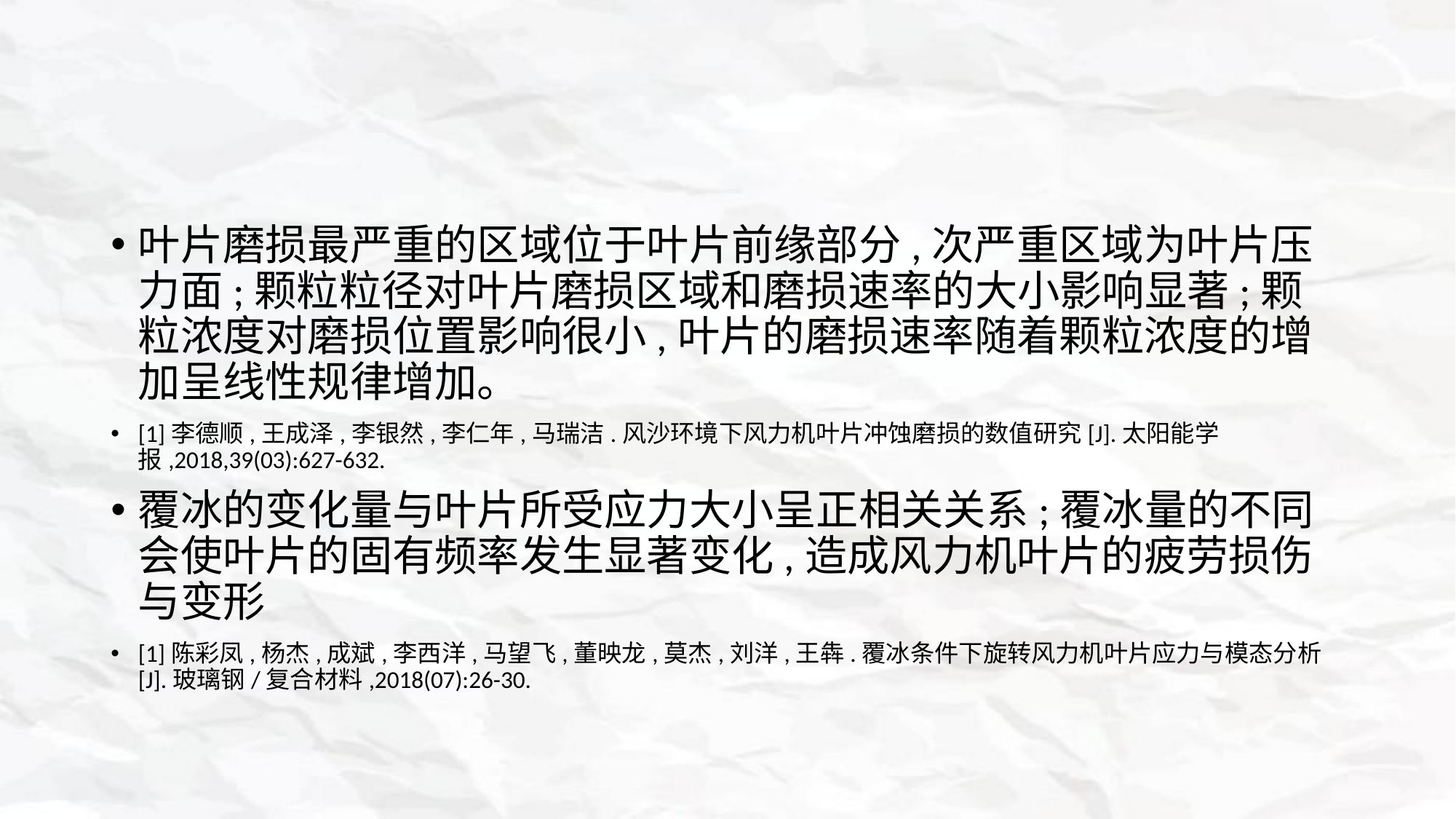

#
叶片磨损最严重的区域位于叶片前缘部分,次严重区域为叶片压力面;颗粒粒径对叶片磨损区域和磨损速率的大小影响显著;颗粒浓度对磨损位置影响很小,叶片的磨损速率随着颗粒浓度的增加呈线性规律增加。
[1]李德顺,王成泽,李银然,李仁年,马瑞洁.风沙环境下风力机叶片冲蚀磨损的数值研究[J].太阳能学报,2018,39(03):627-632.
覆冰的变化量与叶片所受应力大小呈正相关关系;覆冰量的不同会使叶片的固有频率发生显著变化,造成风力机叶片的疲劳损伤与变形
[1]陈彩凤,杨杰,成斌,李西洋,马望飞,董映龙,莫杰,刘洋,王犇.覆冰条件下旋转风力机叶片应力与模态分析[J].玻璃钢/复合材料,2018(07):26-30.